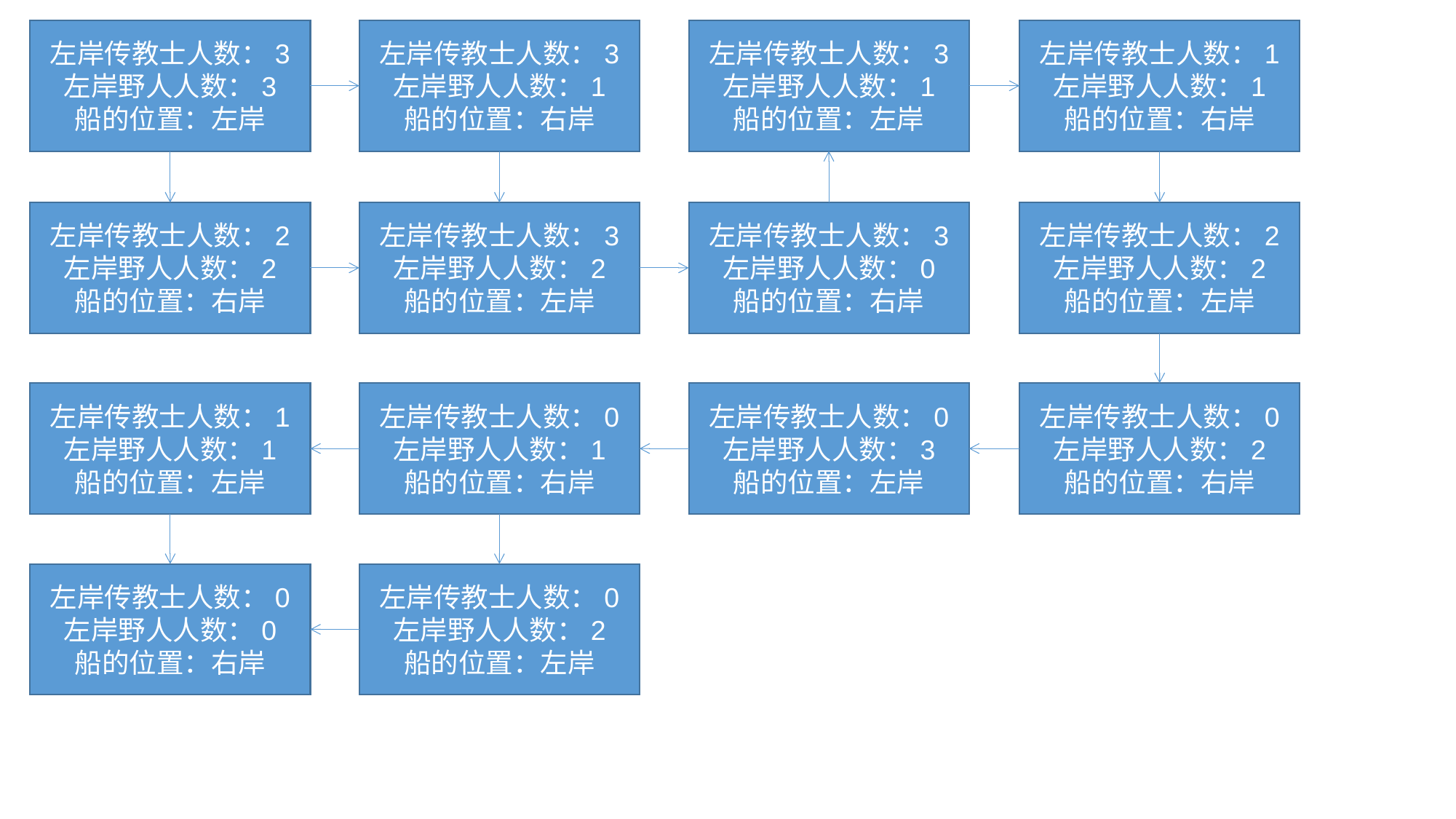

左岸传教士人数：3
左岸野人人数：3
船的位置：左岸
左岸传教士人数：3
左岸野人人数：1
船的位置：右岸
左岸传教士人数：3
左岸野人人数：1
船的位置：左岸
左岸传教士人数：1
左岸野人人数：1
船的位置：右岸
左岸传教士人数：2
左岸野人人数：2
船的位置：右岸
左岸传教士人数：3
左岸野人人数：2
船的位置：左岸
左岸传教士人数：3
左岸野人人数：0
船的位置：右岸
左岸传教士人数：2
左岸野人人数：2
船的位置：左岸
左岸传教士人数：1
左岸野人人数：1
船的位置：左岸
左岸传教士人数：0
左岸野人人数：1
船的位置：右岸
左岸传教士人数：0
左岸野人人数：3
船的位置：左岸
左岸传教士人数：0
左岸野人人数：2
船的位置：右岸
左岸传教士人数：0
左岸野人人数：0
船的位置：右岸
左岸传教士人数：0
左岸野人人数：2
船的位置：左岸